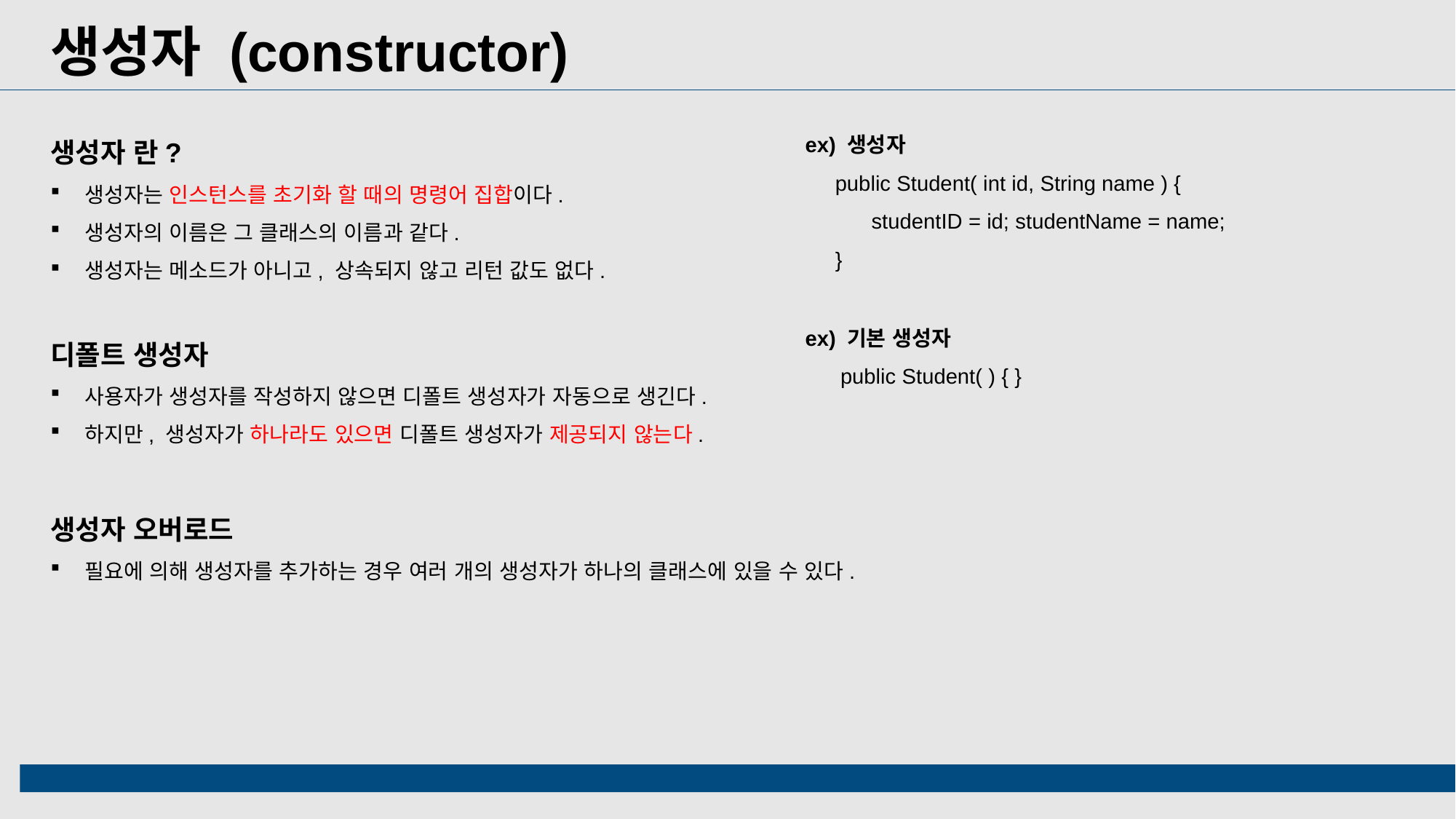

생성자 (constructor)
ex) 생성자
     public Student( int id, String name ) {
           studentID = id; studentName = name;
     }
생성자 란?
생성자는 인스턴스를 초기화 할 때의 명령어 집합이다.
생성자의 이름은 그 클래스의 이름과 같다.
생성자는 메소드가 아니고, 상속되지 않고 리턴 값도 없다.

디폴트 생성자
사용자가 생성자를 작성하지 않으면 디폴트 생성자가 자동으로 생긴다.
하지만, 생성자가 하나라도 있으면 디폴트 생성자가 제공되지 않는다.

생성자 오버로드
필요에 의해 생성자를 추가하는 경우 여러 개의 생성자가 하나의 클래스에 있을 수 있다.
ex) 기본 생성자
     public Student( ) { }